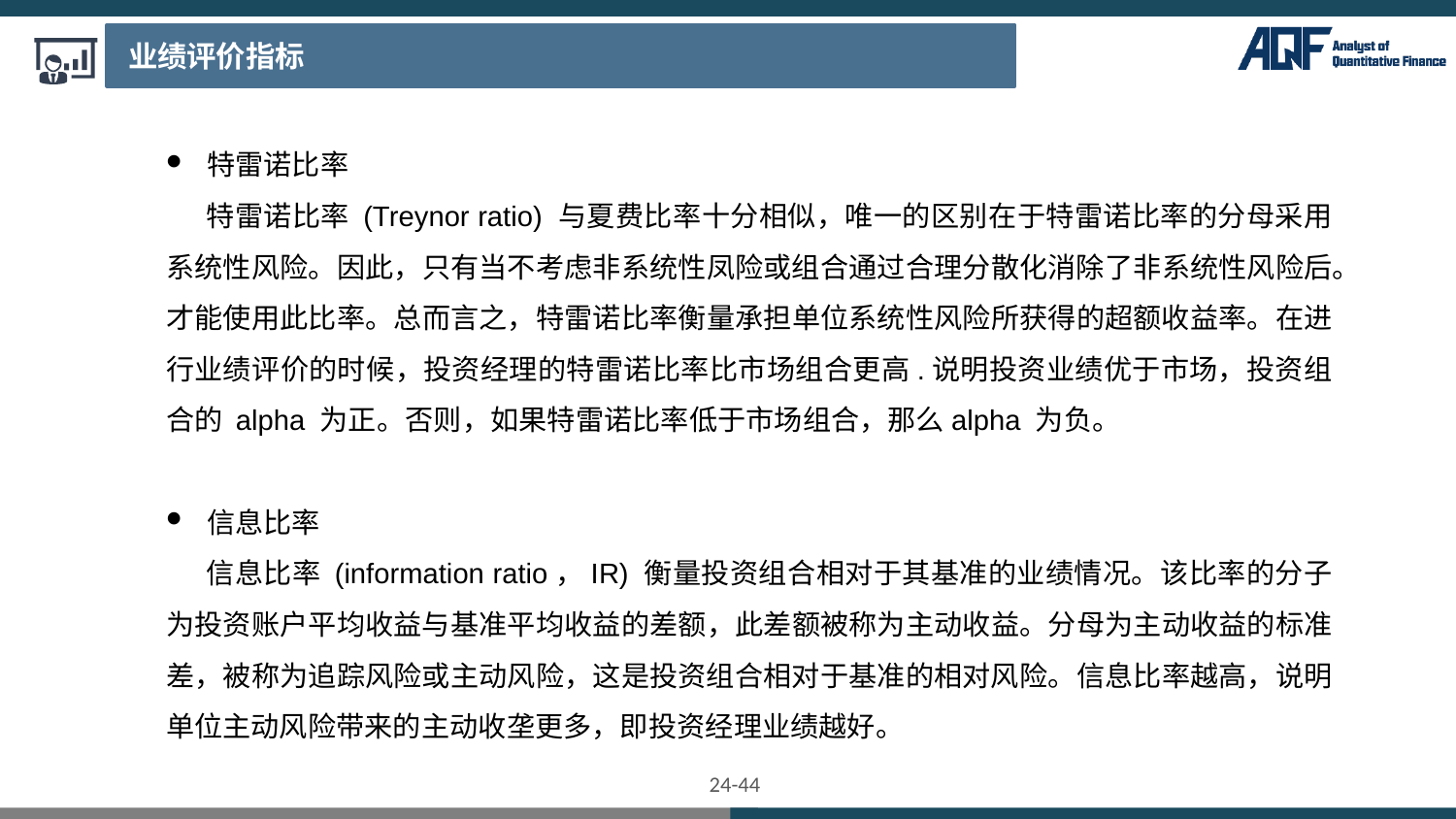

业绩评价指标
特雷诺比率
     特雷诺比率 (Treynor ratio) 与夏费比率十分相似，唯一的区别在于特雷诺比率的分母采用系统性风险。因此，只有当不考虑非系统性凤险或组合通过合理分散化消除了非系统性风险后。才能使用此比率。总而言之，特雷诺比率衡量承担单位系统性风险所获得的超额收益率。在进行业绩评价的时候，投资经理的特雷诺比率比市场组合更高.说明投资业绩优于市场，投资组合的 alpha 为正。否则，如果特雷诺比率低于市场组合，那么alpha 为负。

信息比率
     信息比率 (information ratio，IR) 衡量投资组合相对于其基准的业绩情况。该比率的分子为投资账户平均收益与基准平均收益的差额，此差额被称为主动收益。分母为主动收益的标准差，被称为追踪风险或主动风险，这是投资组合相对于基准的相对风险。信息比率越高，说明单位主动风险带来的主动收垄更多，即投资经理业绩越好。